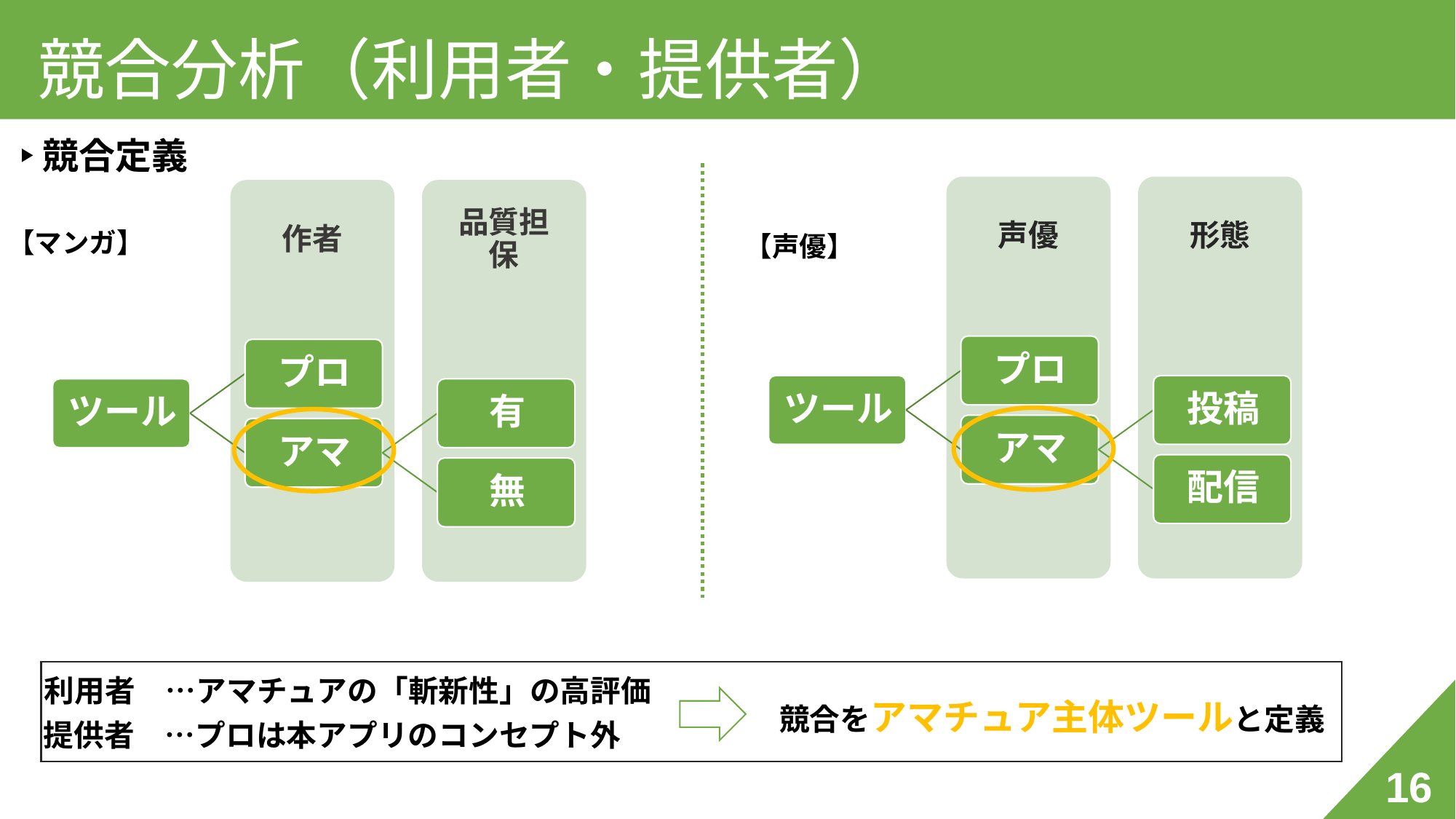

競合分析（利用者・提供者）
‣競合定義
形態
声優

ツール

プロ

アマ

投稿

配信
品質担保
作者

ツール

プロ

アマ

有

無
【マンガ】
【声優】

利用者　…アマチュアの「斬新性」の高評価

競合をアマチュア主体ツールと定義
提供者　…プロは本アプリのコンセプト外
16